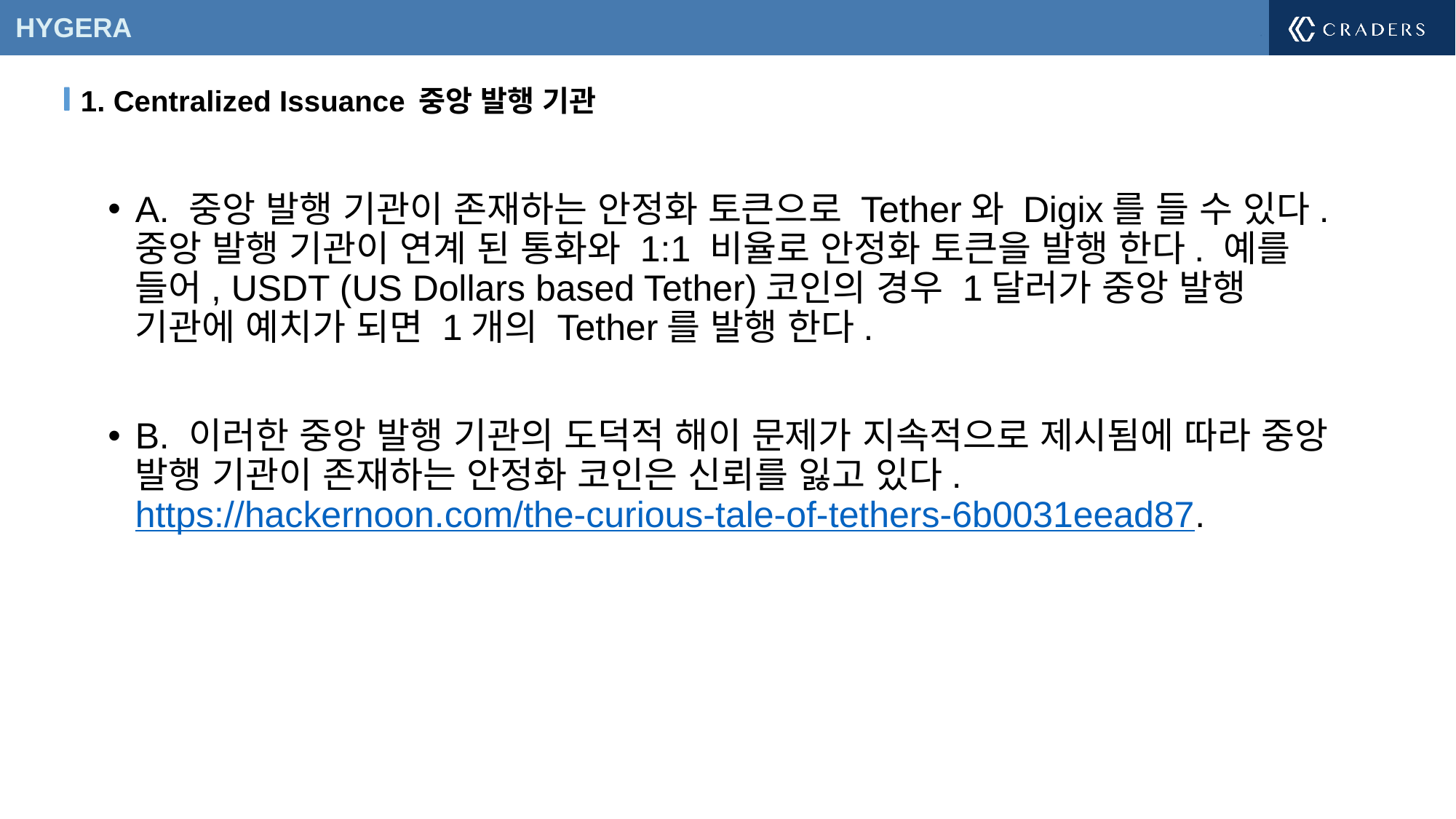

1. Centralized Issuance 중앙 발행 기관
A. 중앙 발행 기관이 존재하는 안정화 토큰으로 Tether와 Digix를 들 수 있다. 중앙 발행 기관이 연계 된 통화와 1:1 비율로 안정화 토큰을 발행 한다. 예를 들어, USDT (US Dollars based Tether)코인의 경우 1달러가 중앙 발행 기관에 예치가 되면 1개의 Tether를 발행 한다.

B. 이러한 중앙 발행 기관의 도덕적 해이 문제가 지속적으로 제시됨에 따라 중앙 발행 기관이 존재하는 안정화 코인은 신뢰를 잃고 있다. https://hackernoon.com/the-curious-tale-of-tethers-6b0031eead87.